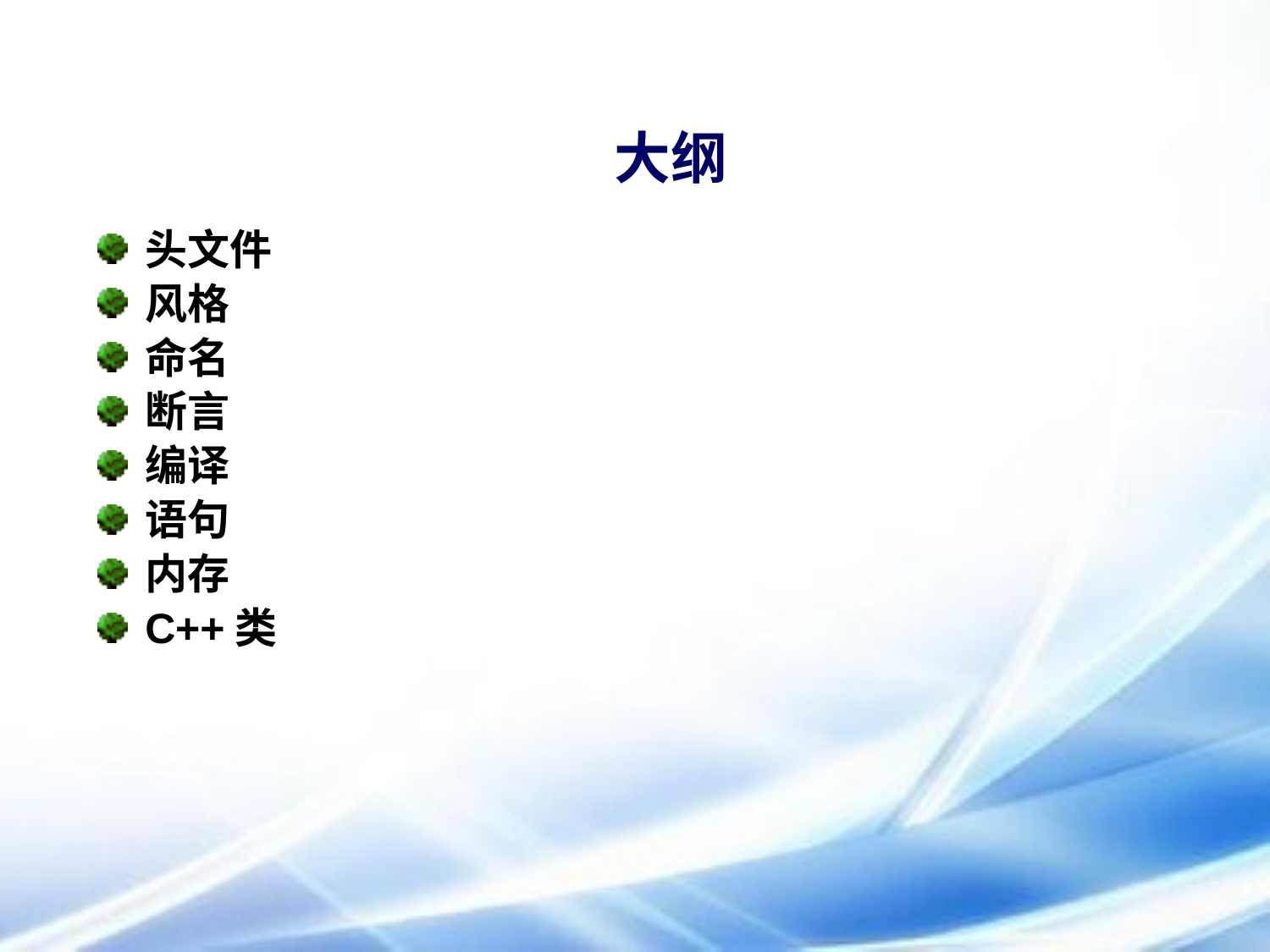

# 大纲
头文件
风格
命名
断言
编译
语句
内存
C++类